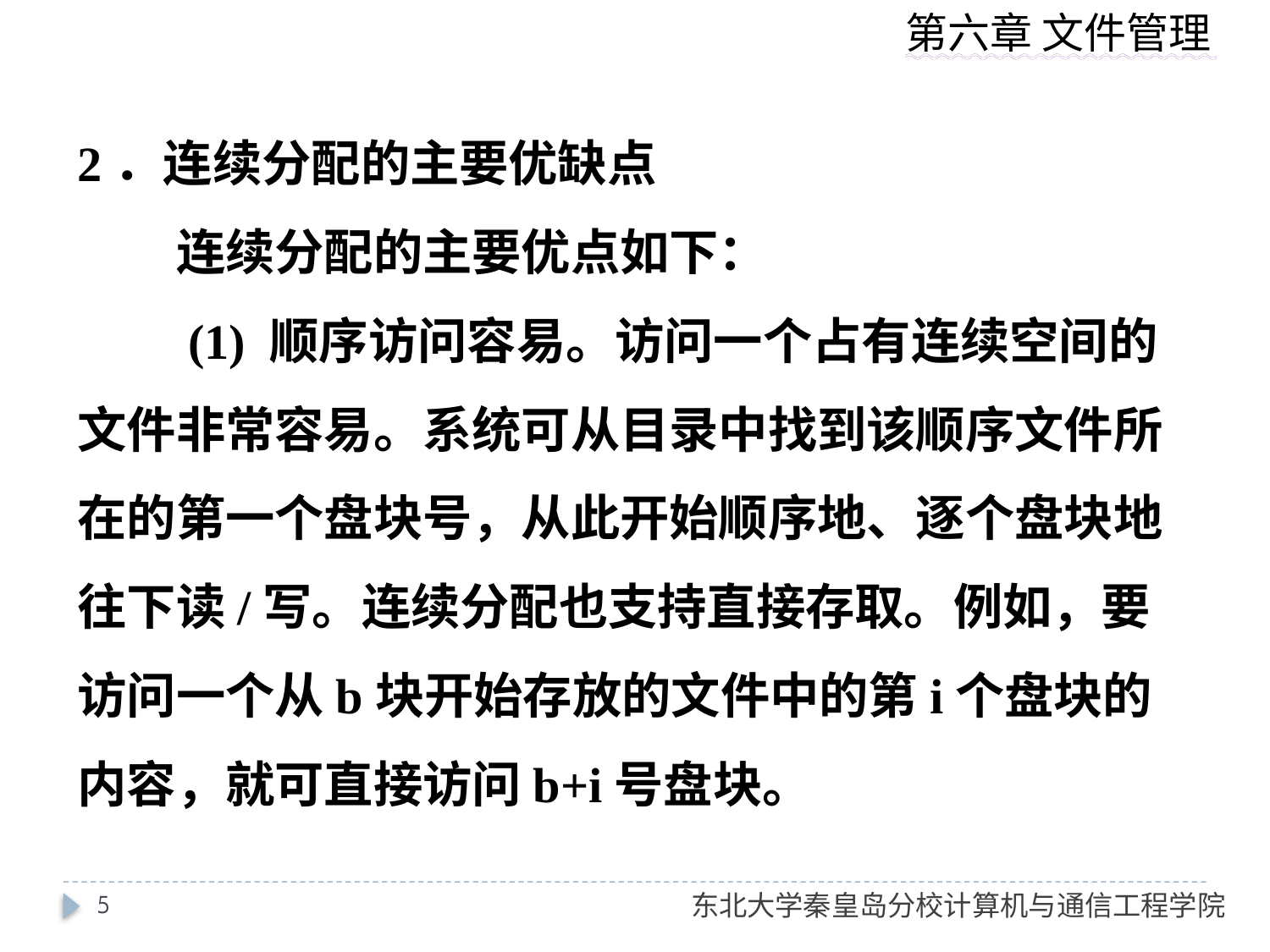

2．连续分配的主要优缺点
　　连续分配的主要优点如下：
　　(1) 顺序访问容易。访问一个占有连续空间的文件非常容易。系统可从目录中找到该顺序文件所在的第一个盘块号，从此开始顺序地、逐个盘块地往下读/写。连续分配也支持直接存取。例如，要访问一个从b块开始存放的文件中的第i个盘块的内容，就可直接访问b+i号盘块。

5